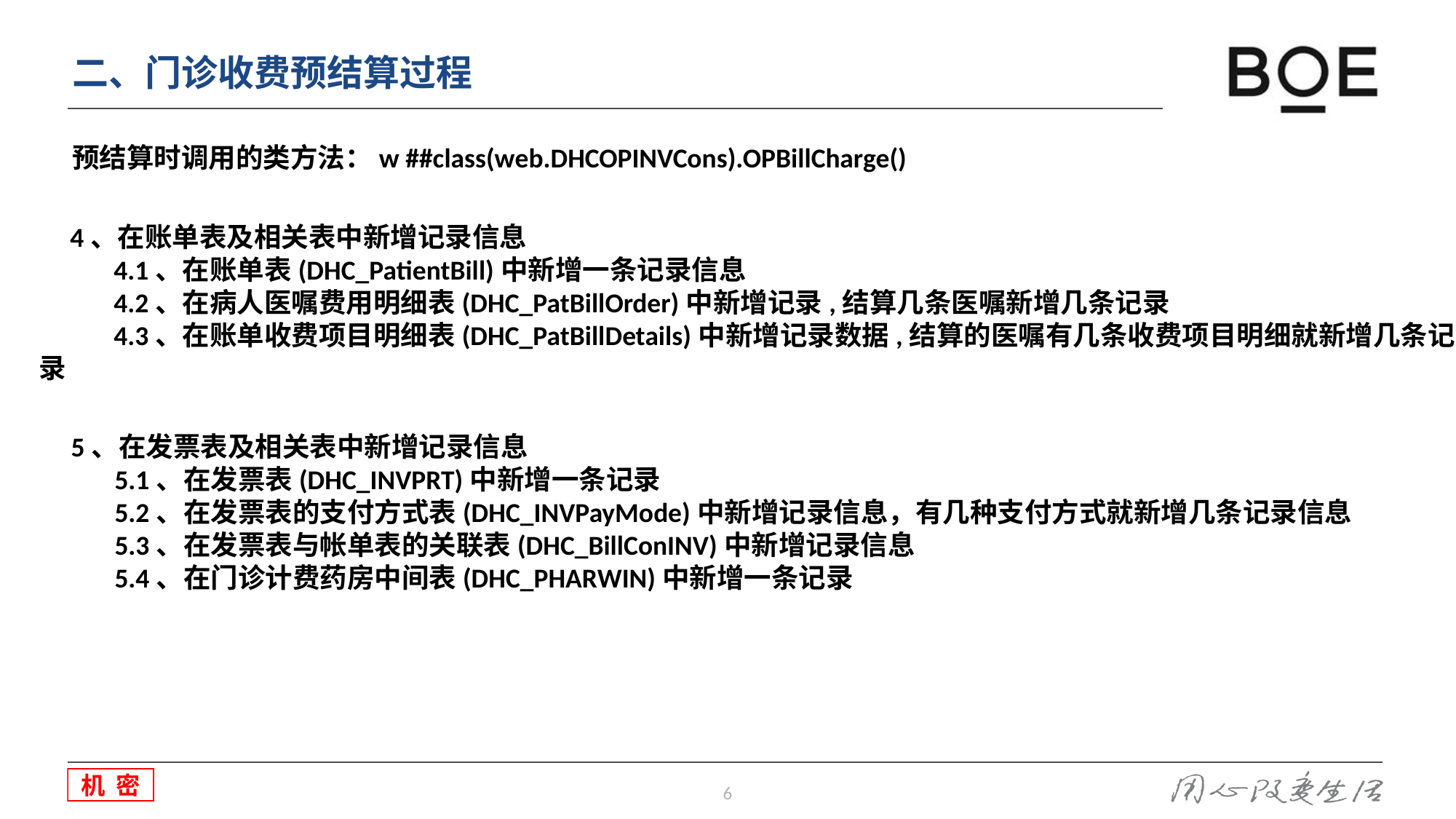

二、门诊收费预结算过程
预结算时调用的类方法：w ##class(web.DHCOPINVCons).OPBillCharge()
     4、在账单表及相关表中新增记录信息
           4.1、在账单表(DHC_PatientBill)中新增一条记录信息
           4.2、在病人医嘱费用明细表(DHC_PatBillOrder)中新增记录,结算几条医嘱新增几条记录
           4.3、在账单收费项目明细表(DHC_PatBillDetails)中新增记录数据,结算的医嘱有几条收费项目明细就新增几条记录
    5、在发票表及相关表中新增记录信息
          5.1、在发票表(DHC_INVPRT)中新增一条记录
          5.2、在发票表的支付方式表(DHC_INVPayMode)中新增记录信息，有几种支付方式就新增几条记录信息
          5.3、在发票表与帐单表的关联表(DHC_BillConINV)中新增记录信息
          5.4、在门诊计费药房中间表(DHC_PHARWIN)中新增一条记录
6